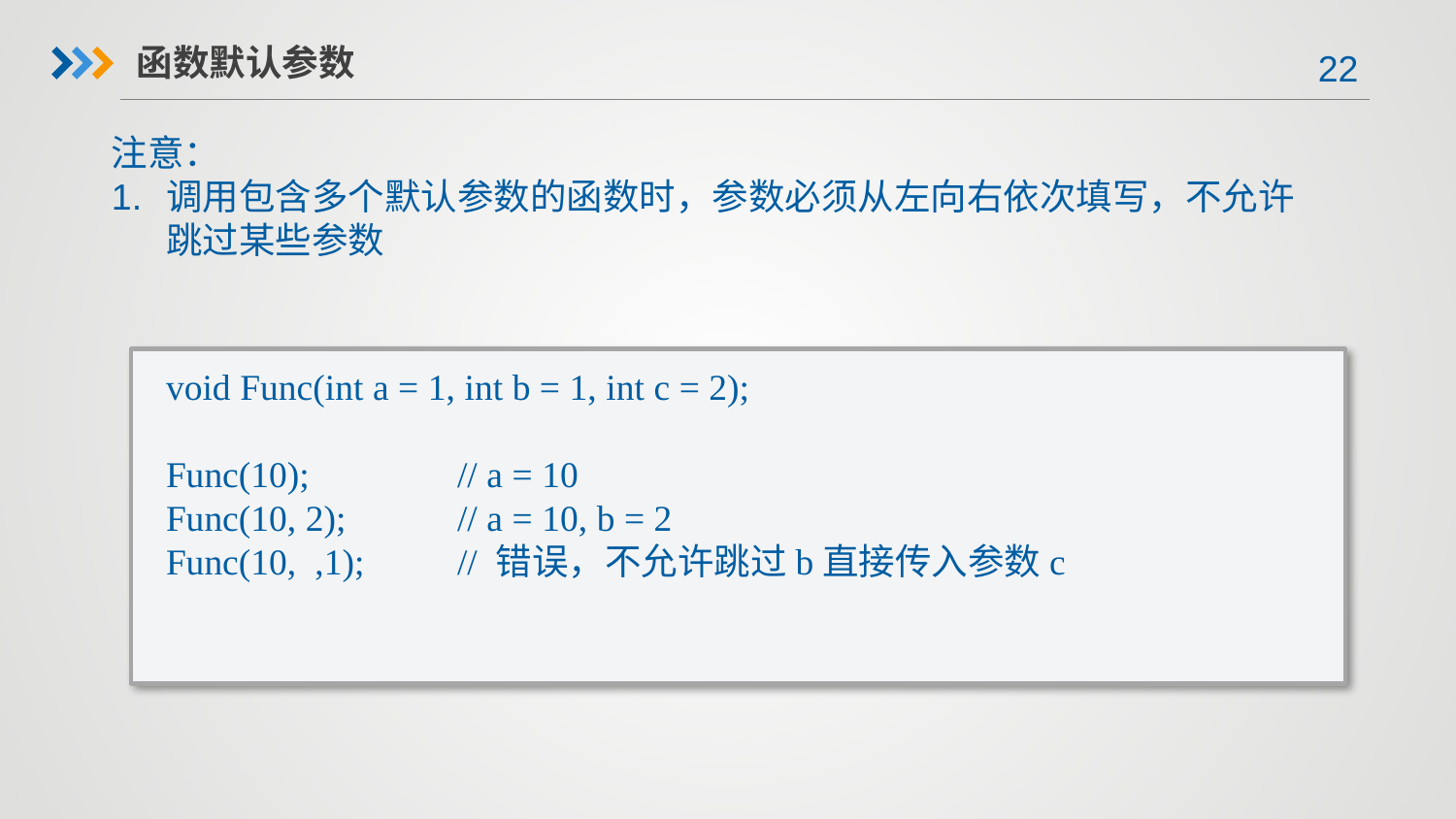

函数默认参数
注意：
调用包含多个默认参数的函数时，参数必须从左向右依次填写，不允许跳过某些参数

void Func(int a = 1, int b = 1, int c = 2);

Func(10);		// a = 10
Func(10, 2);	// a = 10, b = 2
Func(10,  ,1);	// 错误，不允许跳过b直接传入参数c